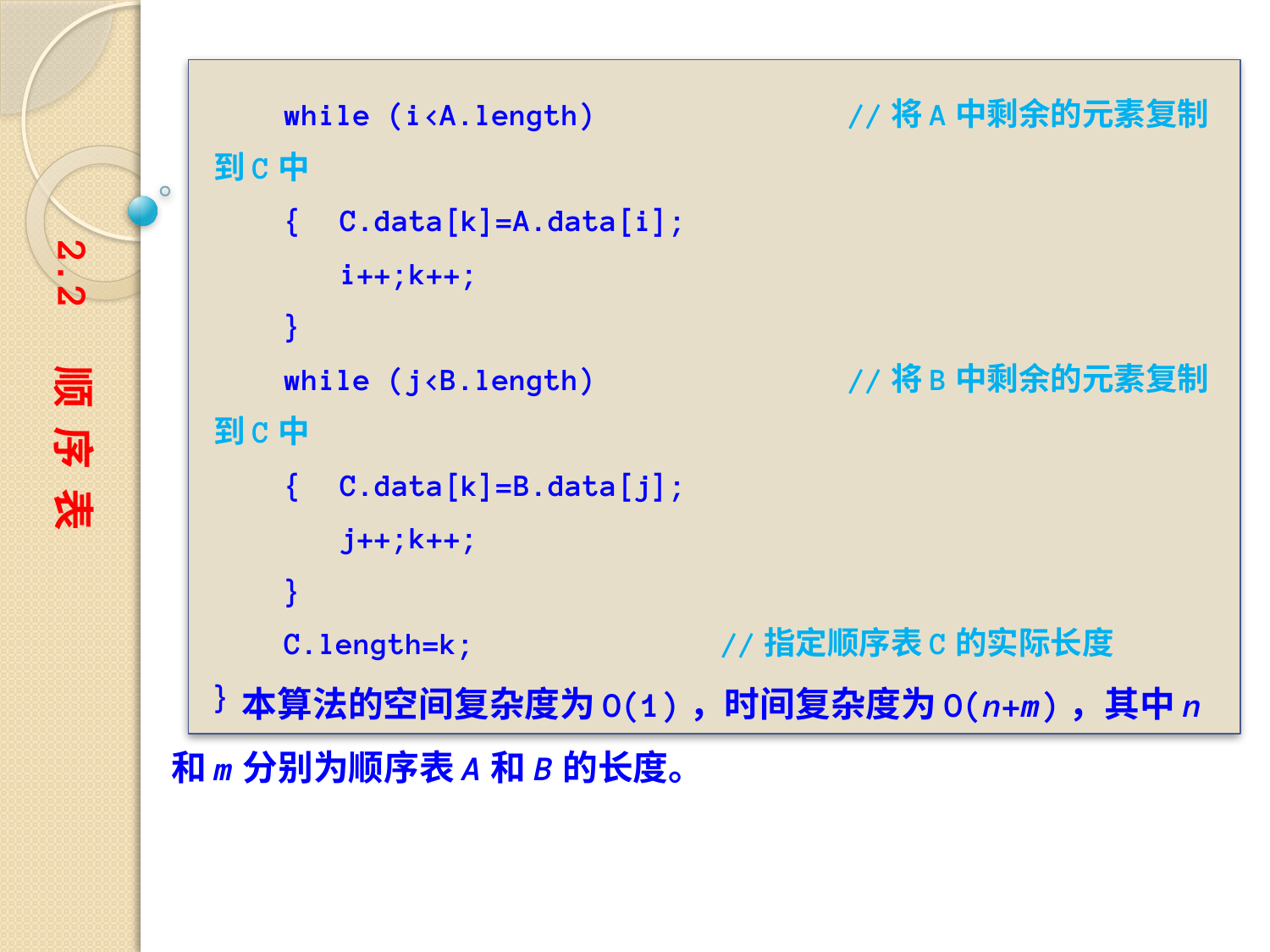

while (i<A.length)		//将A中剩余的元素复制到C中
　　{	C.data[k]=A.data[i];
	i++;k++;
　　}
　　while (j<B.length)		//将B中剩余的元素复制到C中
　　{	C.data[k]=B.data[j];
	j++;k++;
　　}
　　C.length=k;		//指定顺序表C的实际长度
}
2.2  顺  序  表
　　本算法的空间复杂度为O(1)，时间复杂度为O(n+m)，其中n和m分别为顺序表A和B的长度。